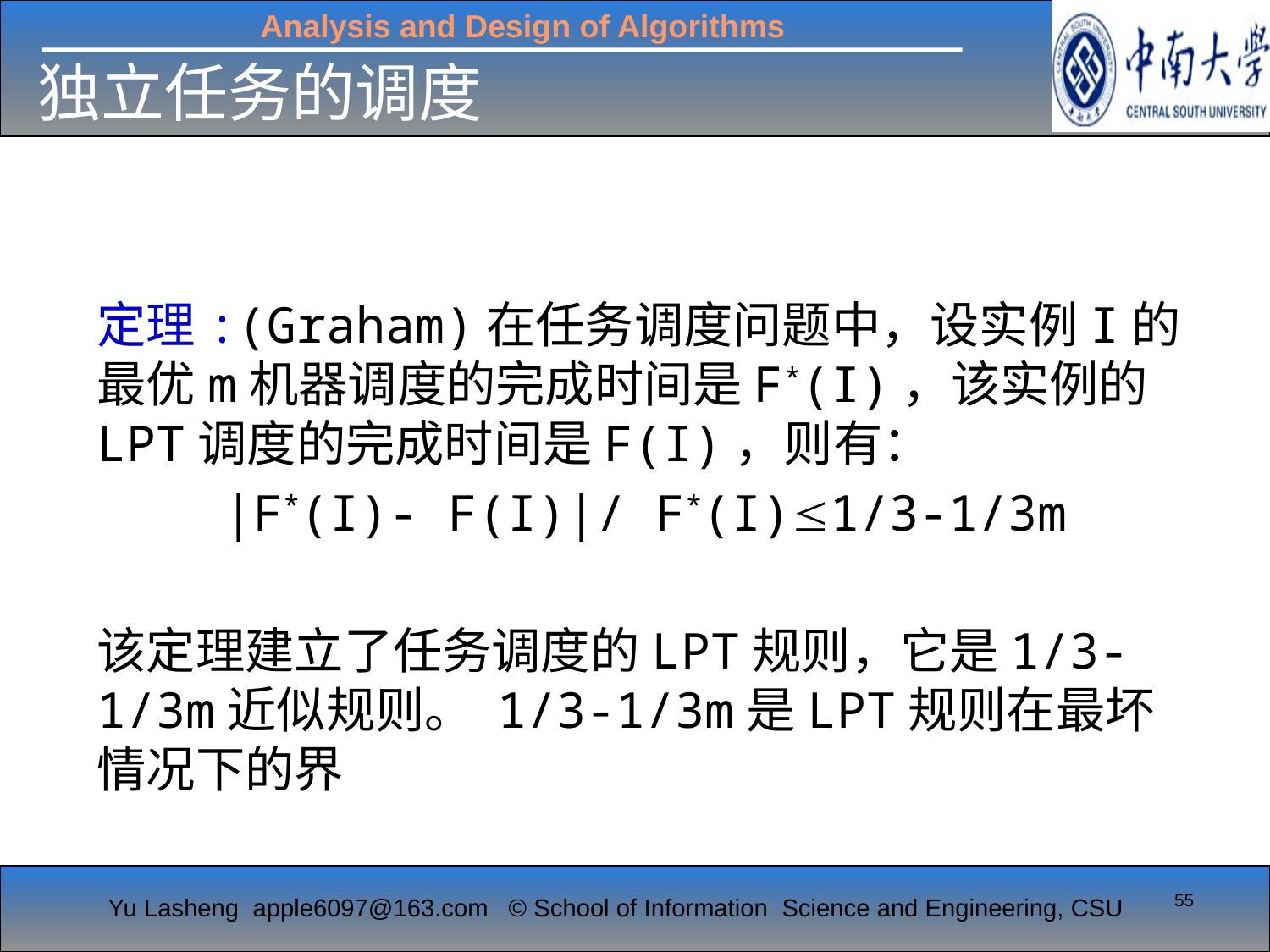

# 独立任务的调度
定理:(Graham)在任务调度问题中，设实例I的最优m机器调度的完成时间是F*(I)，该实例的LPT调度的完成时间是F(I)，则有：
|F*(I)- F(I)|/ F*(I)≤1/3-1/3m

该定理建立了任务调度的LPT规则，它是1/3-1/3m近似规则。 1/3-1/3m是LPT规则在最坏情况下的界

55